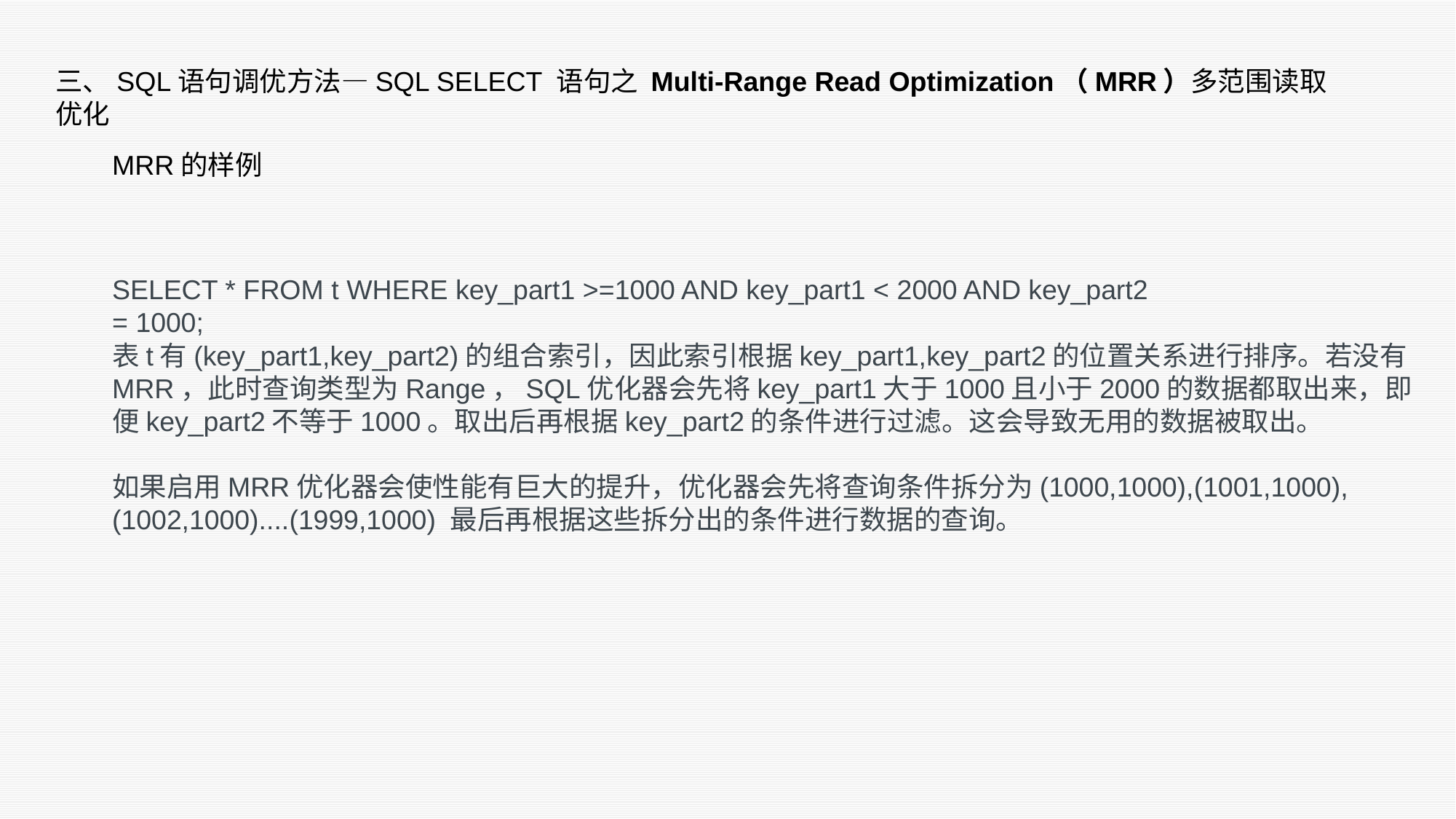

三、SQL语句调优方法—SQL SELECT 语句之 Multi-Range Read Optimization（MRR）多范围读取优化
MRR的样例
SELECT * FROM t WHERE key_part1 >=1000 AND key_part1 < 2000 AND key_part2 = 1000;
表t有(key_part1,key_part2)的组合索引，因此索引根据key_part1,key_part2的位置关系进行排序。若没有MRR，此时查询类型为Range，SQL优化器会先将key_part1大于1000且小于2000的数据都取出来，即便key_part2不等于1000。取出后再根据key_part2的条件进行过滤。这会导致无用的数据被取出。
如果启用MRR优化器会使性能有巨大的提升，优化器会先将查询条件拆分为(1000,1000),(1001,1000),(1002,1000)....(1999,1000) 最后再根据这些拆分出的条件进行数据的查询。